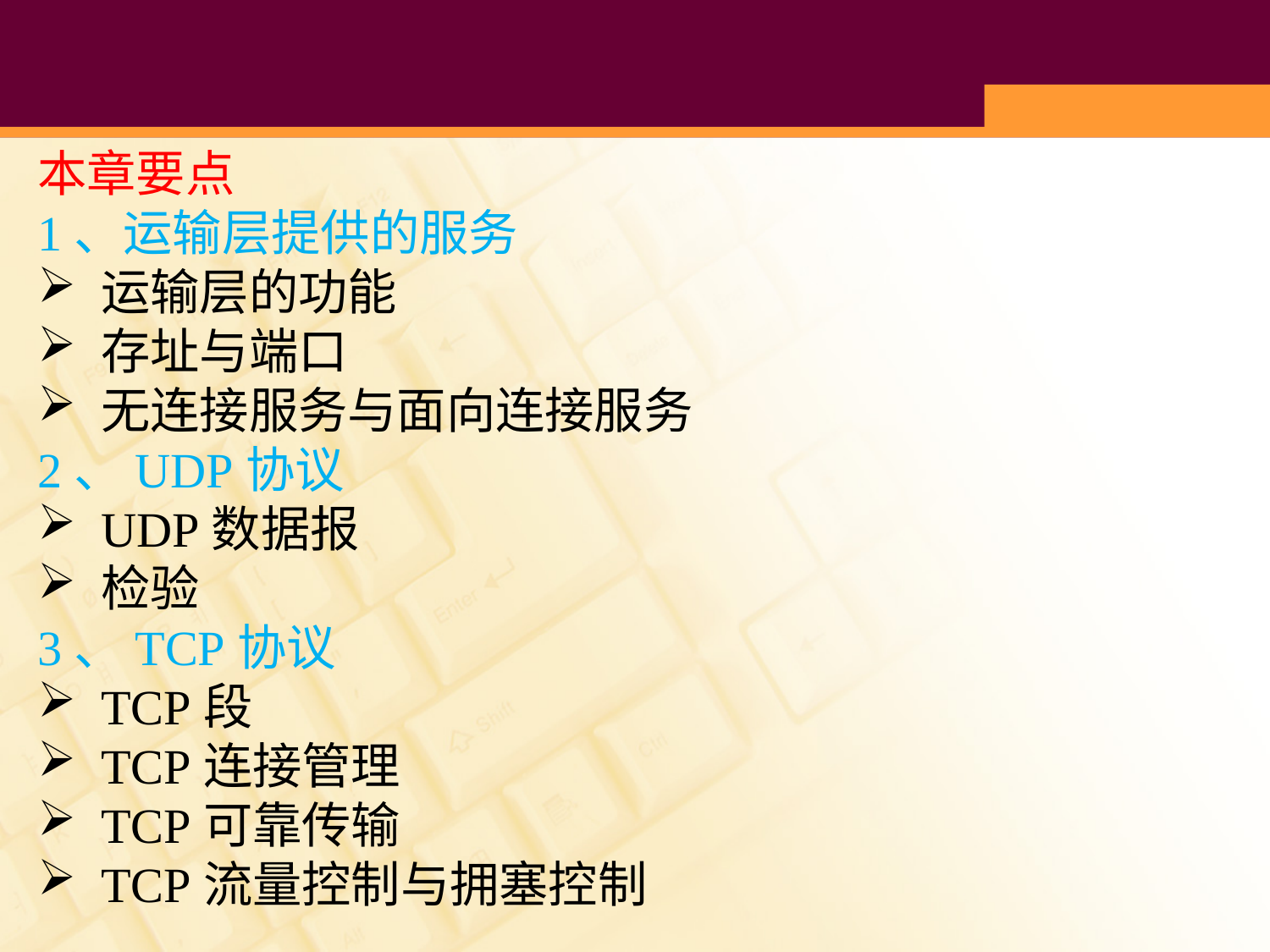

本章要点
1、运输层提供的服务
运输层的功能
存址与端口
无连接服务与面向连接服务
2、UDP协议
UDP数据报
检验
3、TCP协议
TCP段
TCP连接管理
TCP可靠传输
TCP流量控制与拥塞控制